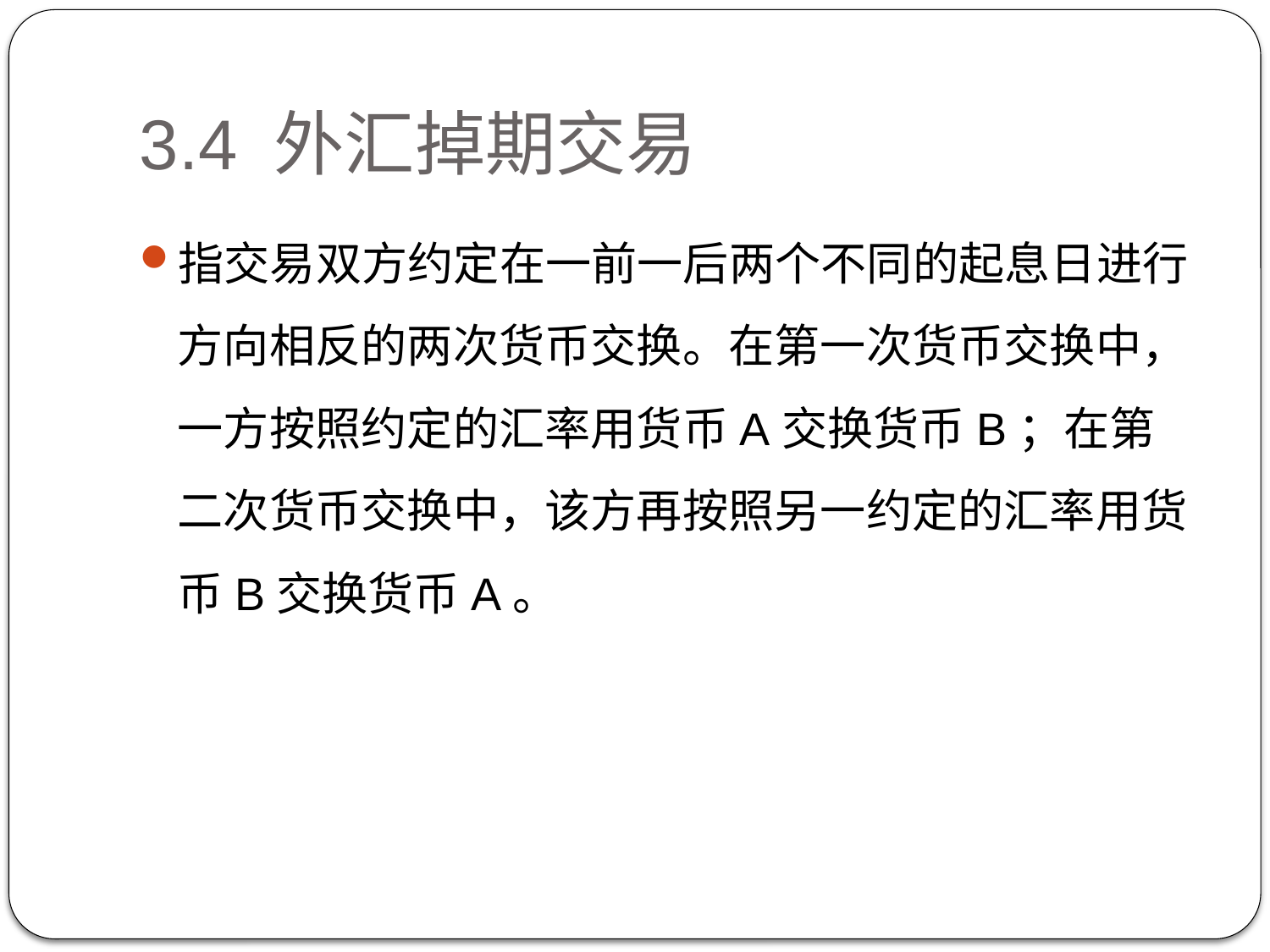

# 3.4 外汇掉期交易
指交易双方约定在一前一后两个不同的起息日进行方向相反的两次货币交换。在第一次货币交换中，一方按照约定的汇率用货币A交换货币B；在第二次货币交换中，该方再按照另一约定的汇率用货币B交换货币A。